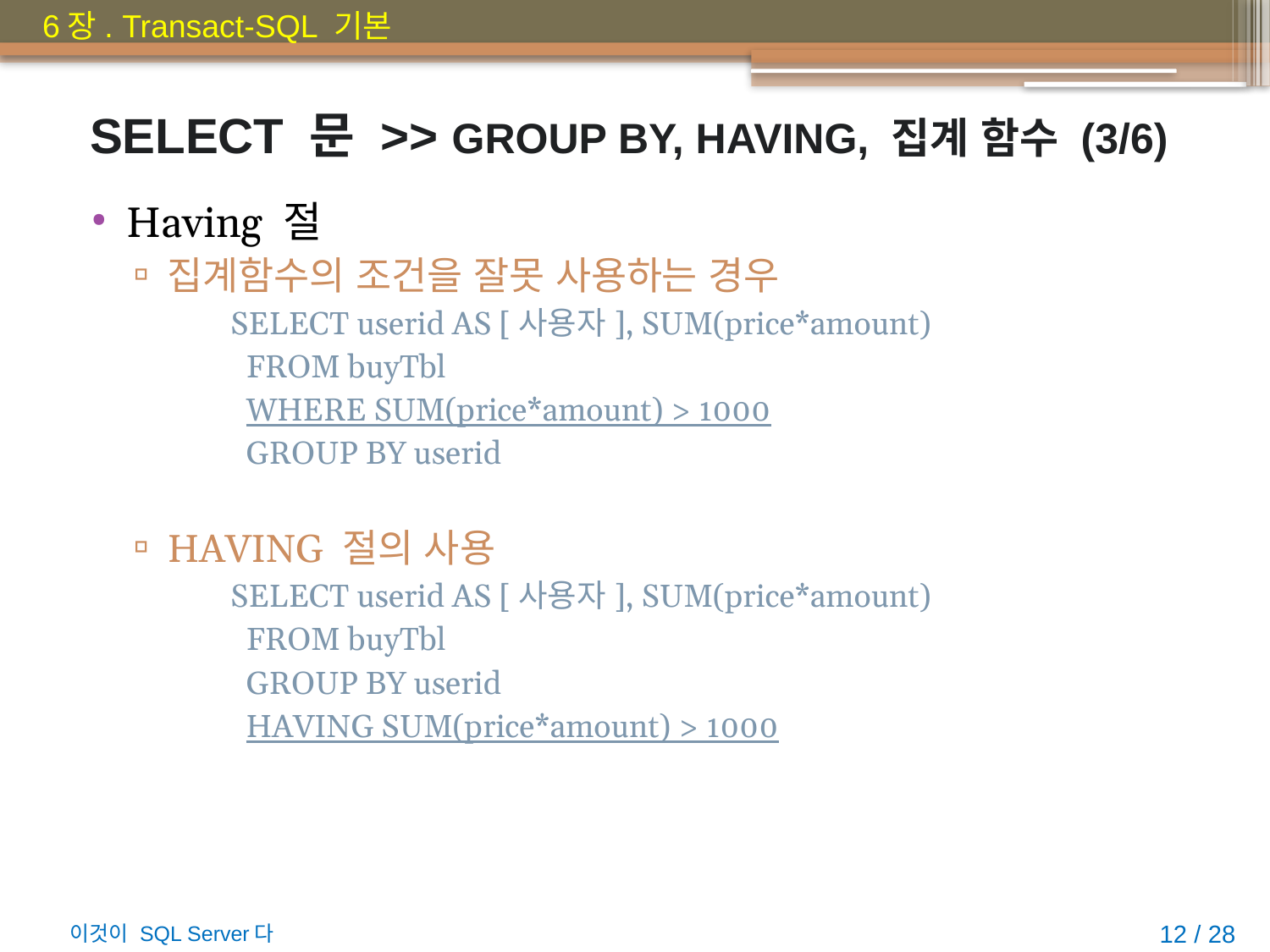

# SELECT 문 >> GROUP BY, HAVING, 집계 함수 (3/6)
Having 절
집계함수의 조건을 잘못 사용하는 경우
SELECT userid AS [사용자], SUM(price*amount)
  FROM buyTbl
  WHERE SUM(price*amount) > 1000
  GROUP BY userid

HAVING 절의 사용
SELECT userid AS [사용자], SUM(price*amount)
  FROM buyTbl
  GROUP BY userid
  HAVING SUM(price*amount) > 1000